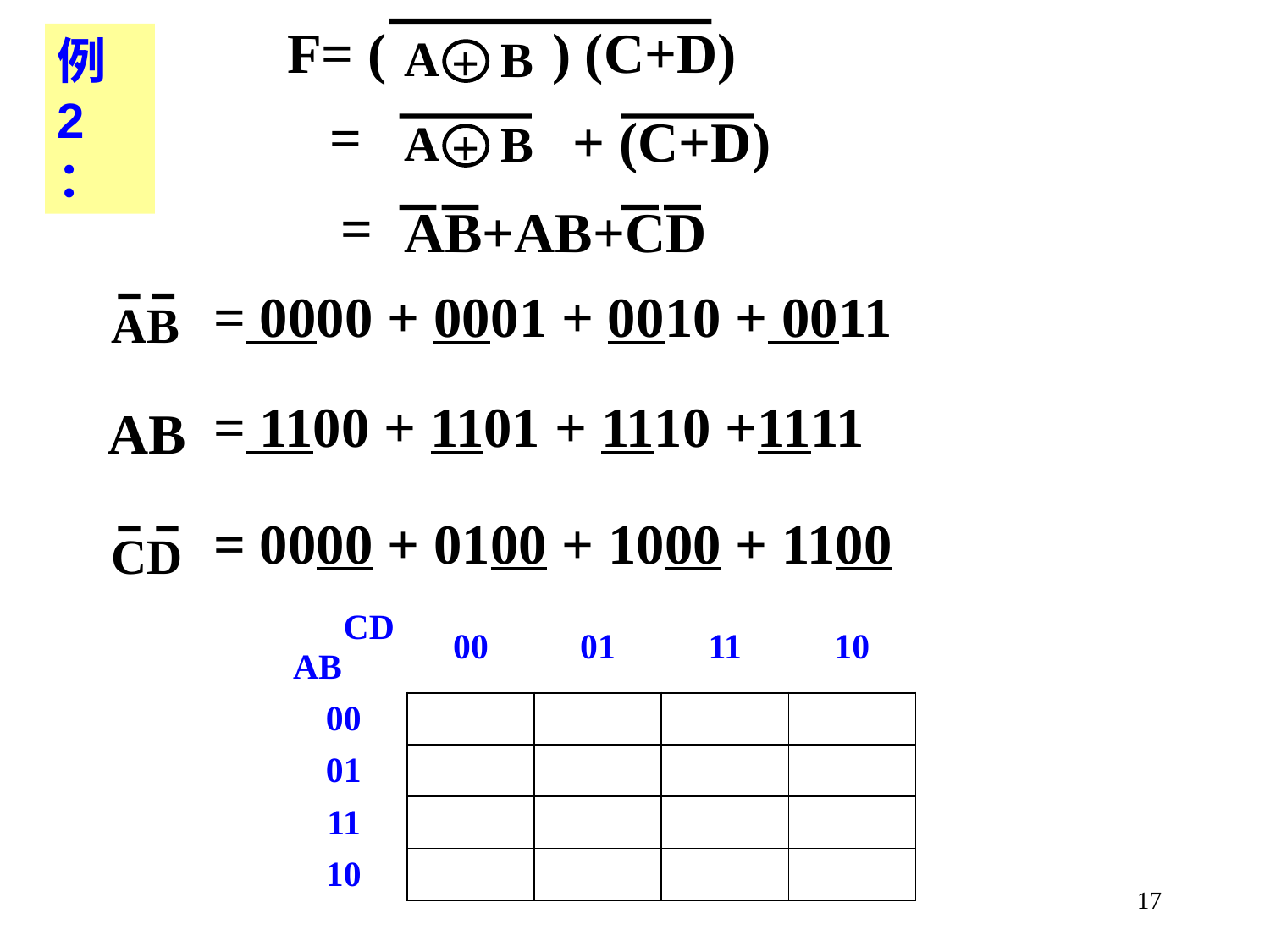

F= (
) (C+D)
A
B
+

例2：
=
+ (C+D)
A
B
+

=
AB+AB+CD

= 0000 + 0001 + 0010 + 0011
  AB

= 1100 + 1101 + 1110 +1111
AB
= 0000 + 0100 + 1000 + 1100
  CD

| CD AB | 00 | 01 | 11 | 10 |
| --- | --- | --- | --- | --- |
| 00 |  |  |  |  |
| 01 |  |  |  |  |
| 11 |  |  |  |  |
| 10 |  |  |  |  |
17